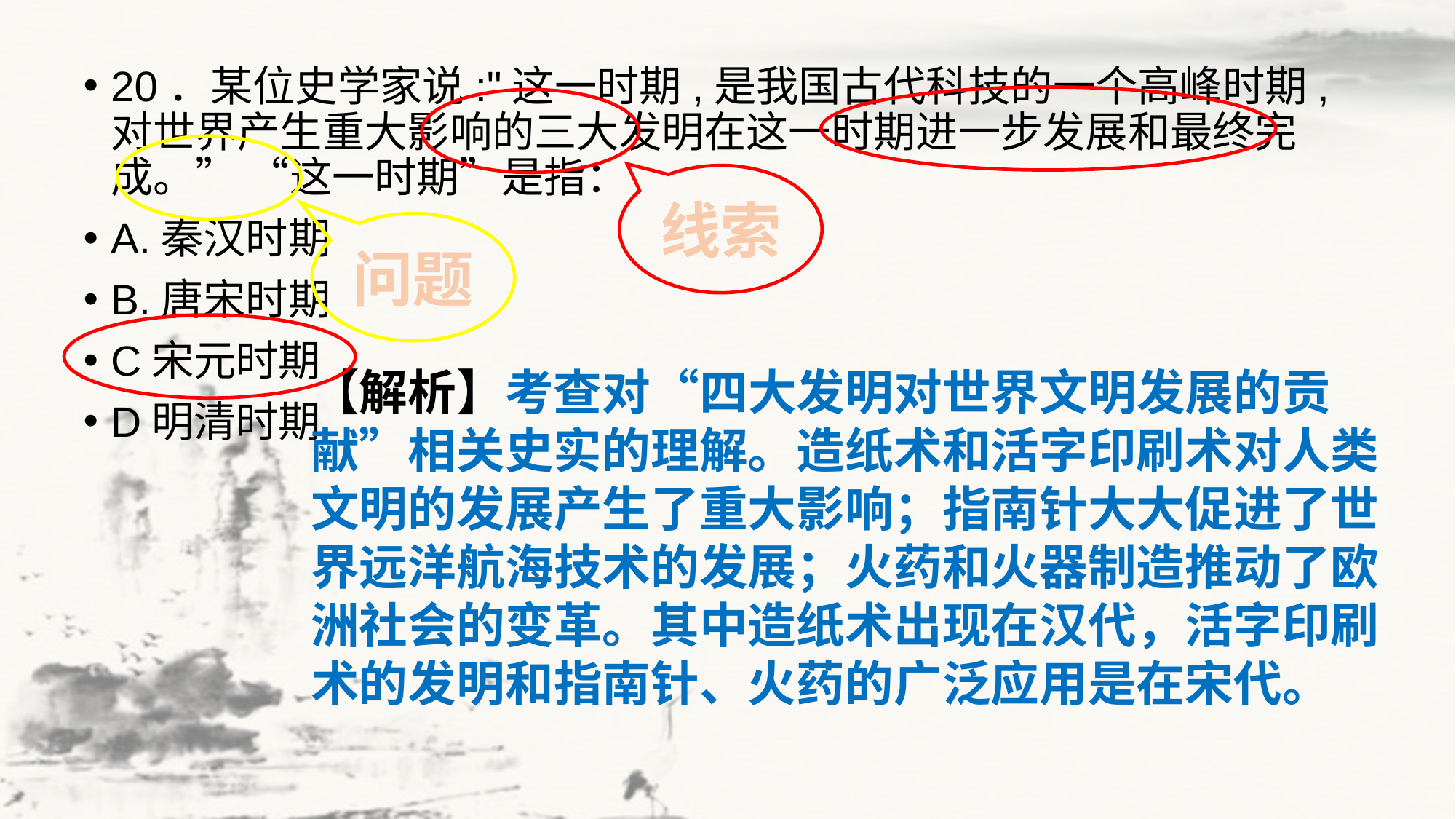

20．某位史学家说:"这一时期,是我国古代科技的一个高峰时期,对世界产生重大影响的三大发明在这一时期进一步发展和最终完成。” “这一时期”是指：
A.秦汉时期
B.唐宋时期
C宋元时期
D明清时期

线索
问题

【解析】考查对“四大发明对世界文明发展的贡献”相关史实的理解。造纸术和活字印刷术对人类文明的发展产生了重大影响；指南针大大促进了世界远洋航海技术的发展；火药和火器制造推动了欧洲社会的变革。其中造纸术出现在汉代，活字印刷术的发明和指南针、火药的广泛应用是在宋代。